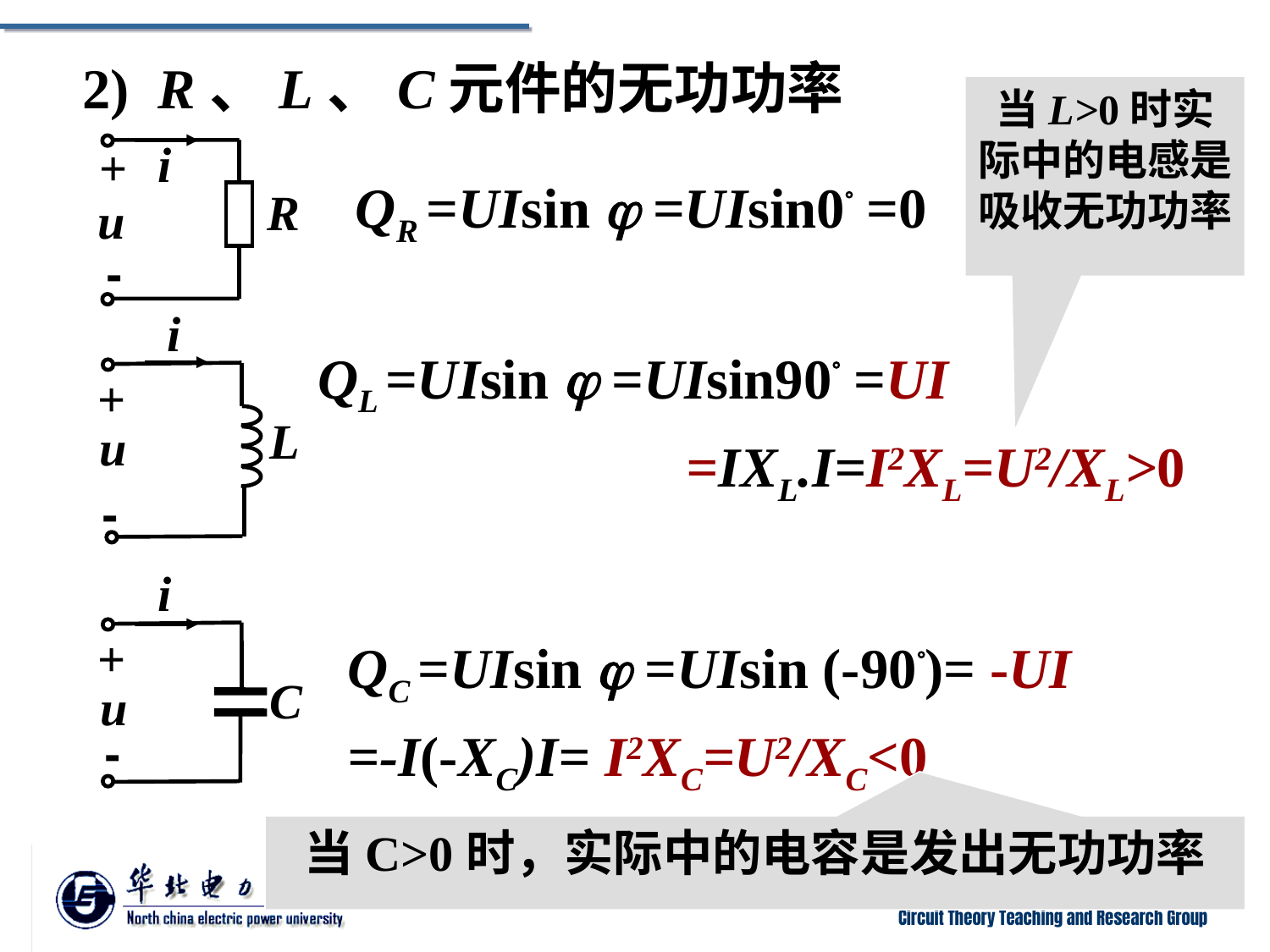

2)  R、L、C元件的无功功率
当L>0时实际中的电感是吸收无功功率
i
+

R

u
-

QR =UIsin ϕ =UIsin0° =0
i

+

L

u
-

QL =UIsin ϕ =UIsin90° =UI
                          =IXL.I=I2XL=U2/XL>0
i

+

C
u

-

QC =UIsin ϕ =UIsin (-90°)= -UI
=-I(-XC)I= I2XC=U2/XC<0
当C>0时，实际中的电容是发出无功功率